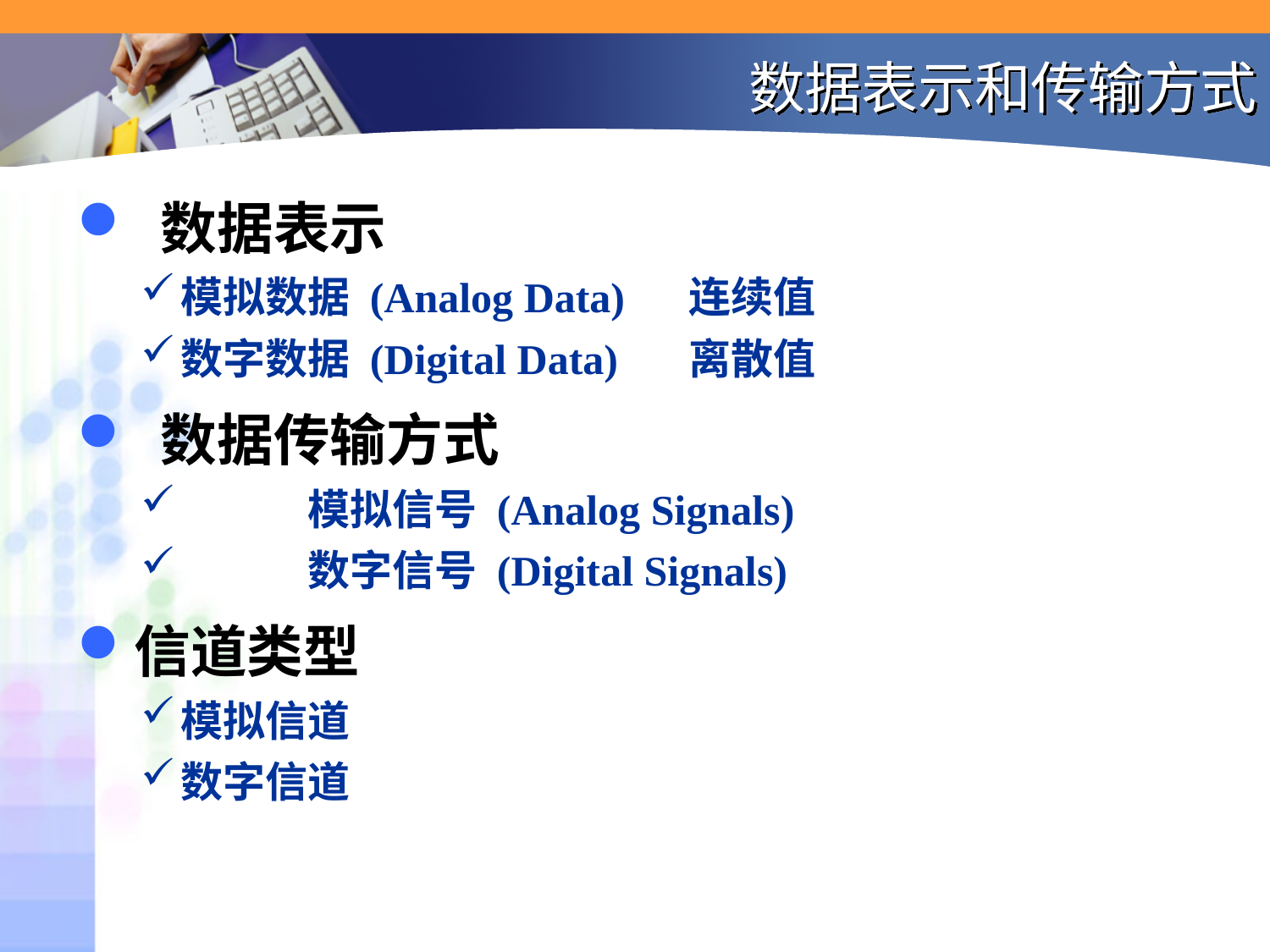

# 数据表示和传输方式
 数据表示
模拟数据 (Analog Data)	连续值
数字数据 (Digital Data)	离散值
 数据传输方式
	模拟信号 (Analog Signals)
	数字信号 (Digital Signals)
信道类型
模拟信道
数字信道